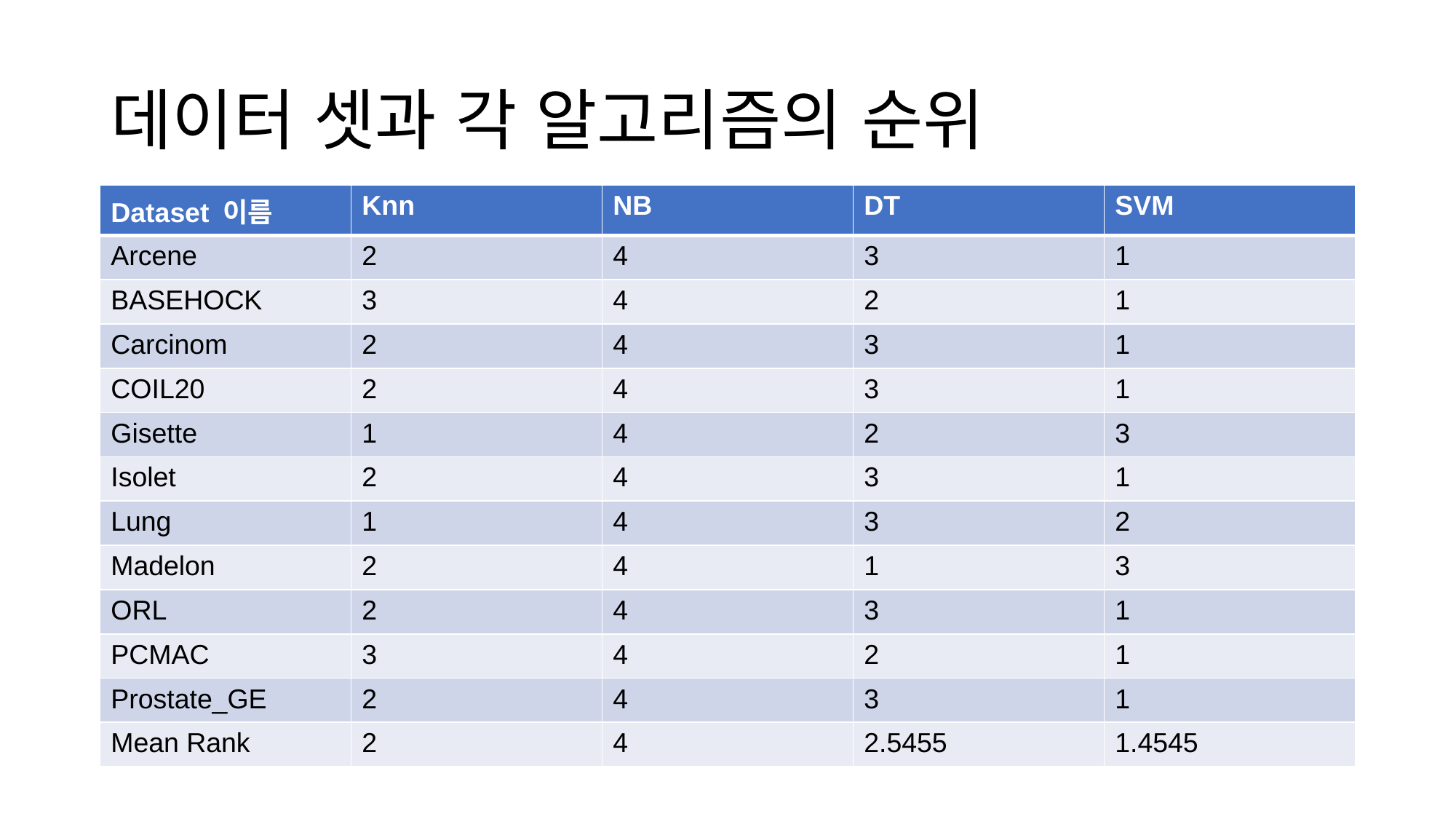

# 데이터 셋과 각 알고리즘의 순위
| Dataset 이름 | Knn | NB | DT | SVM |
| --- | --- | --- | --- | --- |
| Arcene | 2 | 4 | 3 | 1 |
| BASEHOCK | 3 | 4 | 2 | 1 |
| Carcinom | 2 | 4 | 3 | 1 |
| COIL20 | 2 | 4 | 3 | 1 |
| Gisette | 1 | 4 | 2 | 3 |
| Isolet | 2 | 4 | 3 | 1 |
| Lung | 1 | 4 | 3 | 2 |
| Madelon | 2 | 4 | 1 | 3 |
| ORL | 2 | 4 | 3 | 1 |
| PCMAC | 3 | 4 | 2 | 1 |
| Prostate\_GE | 2 | 4 | 3 | 1 |
| Mean Rank | 2 | 4 | 2.5455 | 1.4545 |